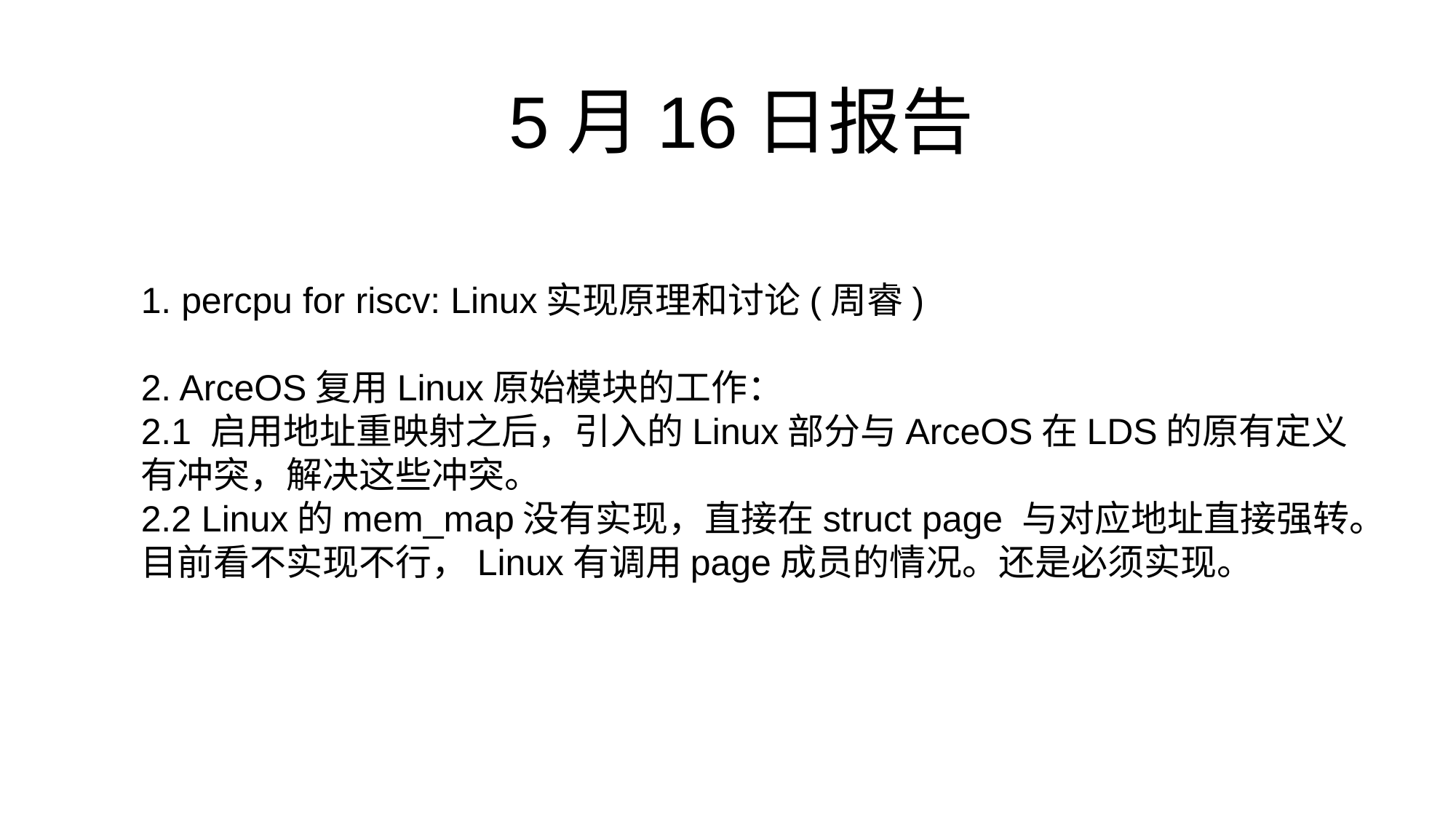

5月16日报告
1. percpu for riscv: Linux实现原理和讨论(周睿)

2. ArceOS复用Linux原始模块的工作：
2.1 启用地址重映射之后，引入的Linux部分与ArceOS在LDS的原有定义有冲突，解决这些冲突。
2.2 Linux的mem_map没有实现，直接在struct page 与对应地址直接强转。目前看不实现不行，Linux有调用page成员的情况。还是必须实现。